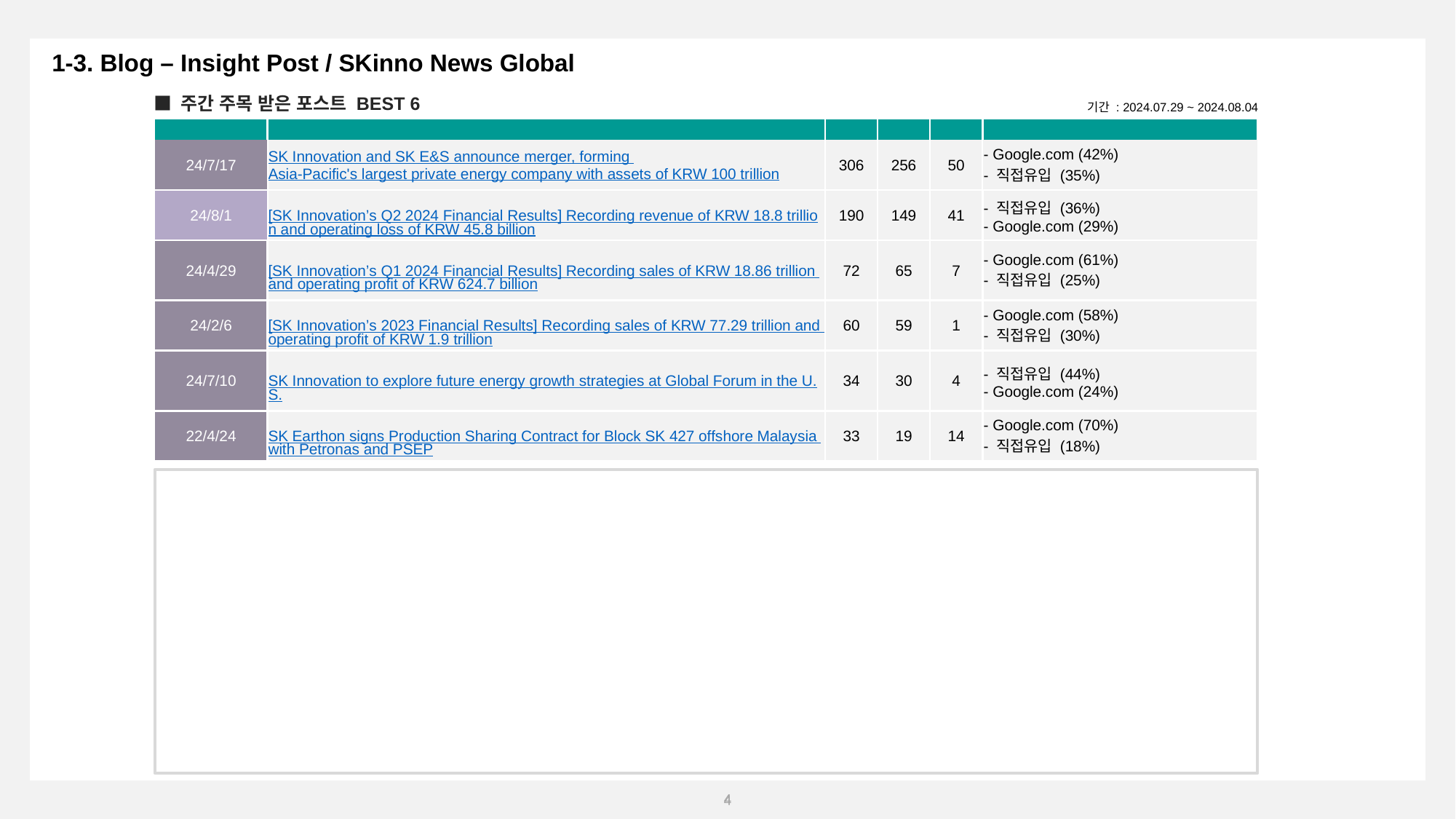

1-3. Blog – Insight Post / SKinno News Global
■ 주간 주목 받은 포스트 BEST 6
기간 : 2024.07.29 ~ 2024.08.04
| 게재 일자 | 포스트명 | 주간 PV | PC | 모바일 | 유입 경로 (구글 애널리틱스) |
| --- | --- | --- | --- | --- | --- |
| 24/7/17 | SK Innovation and SK E&S announce merger, forming Asia-Pacific's largest private energy company with assets of KRW 100 trillion | 306 | 256 | 50 | - Google.com (42%) - 직접유입 (35%) |
| 24/8/1 | [SK Innovation’s Q2 2024 Financial Results] Recording revenue of KRW 18.8 trillion and operating loss of KRW 45.8 billion | 190 | 149 | 41 | - 직접유입 (36%) - Google.com (29%) |
| 24/4/29 | [SK Innovation’s Q1 2024 Financial Results] Recording sales of KRW 18.86 trillion and operating profit of KRW 624.7 billion | 72 | 65 | 7 | - Google.com (61%) - 직접유입 (25%) |
| 24/2/6 | [SK Innovation’s 2023 Financial Results] Recording sales of KRW 77.29 trillion and operating profit of KRW 1.9 trillion | 60 | 59 | 1 | - Google.com (58%) - 직접유입 (30%) |
| 24/7/10 | SK Innovation to explore future energy growth strategies at Global Forum in the U.S. | 34 | 30 | 4 | - 직접유입 (44%) - Google.com (24%) |
| 22/4/24 | SK Earthon signs Production Sharing Contract for Block SK 427 offshore Malaysia with Petronas and PSEP | 33 | 19 | 14 | - Google.com (70%) - 직접유입 (18%) |